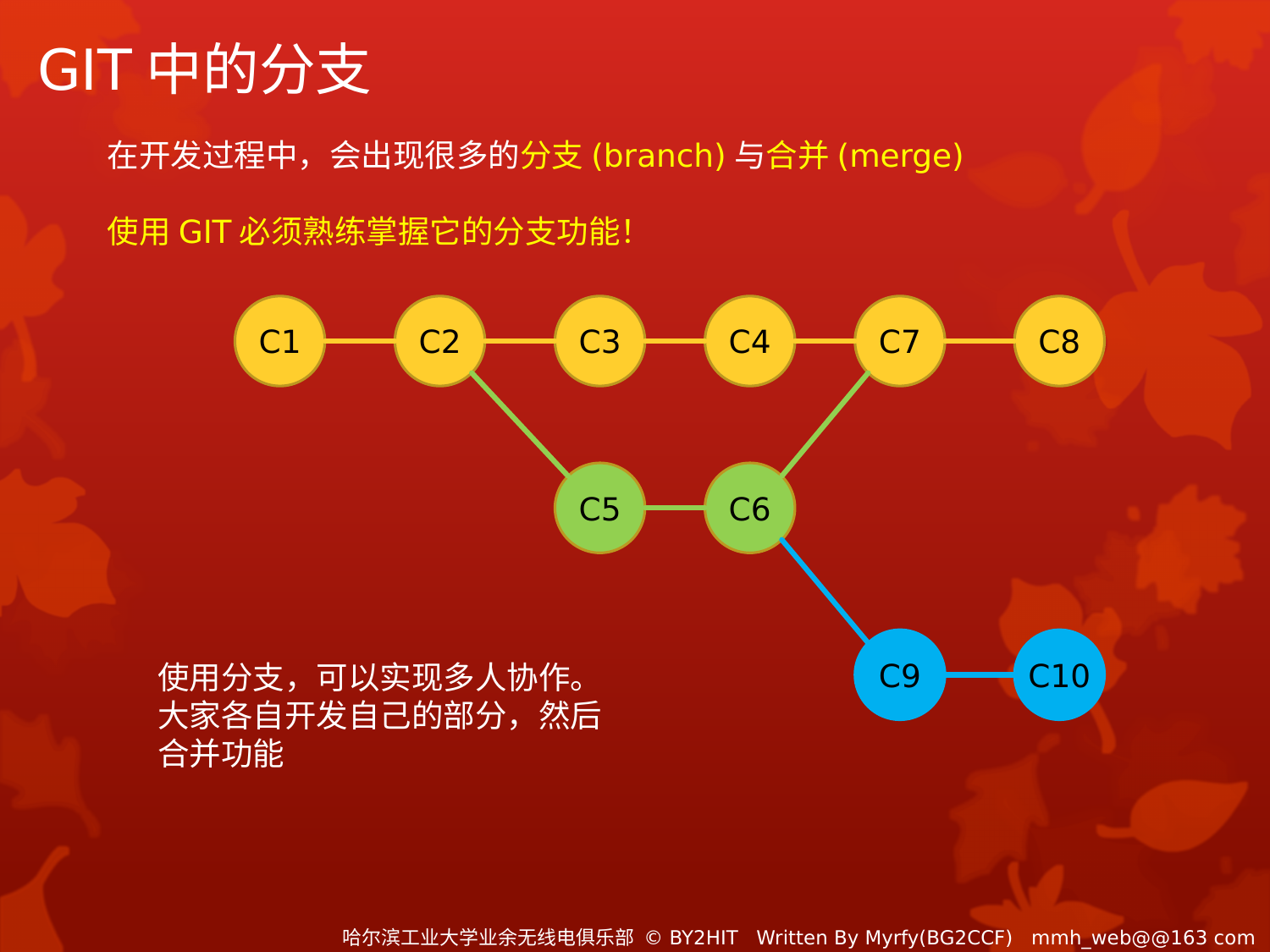

# GIT中的分支
在开发过程中，会出现很多的分支(branch)与合并(merge)

使用GIT必须熟练掌握它的分支功能！
C1
C2
C3
C4
C7
C8
C5
C6
C9
C10
使用分支，可以实现多人协作。大家各自开发自己的部分，然后合并功能